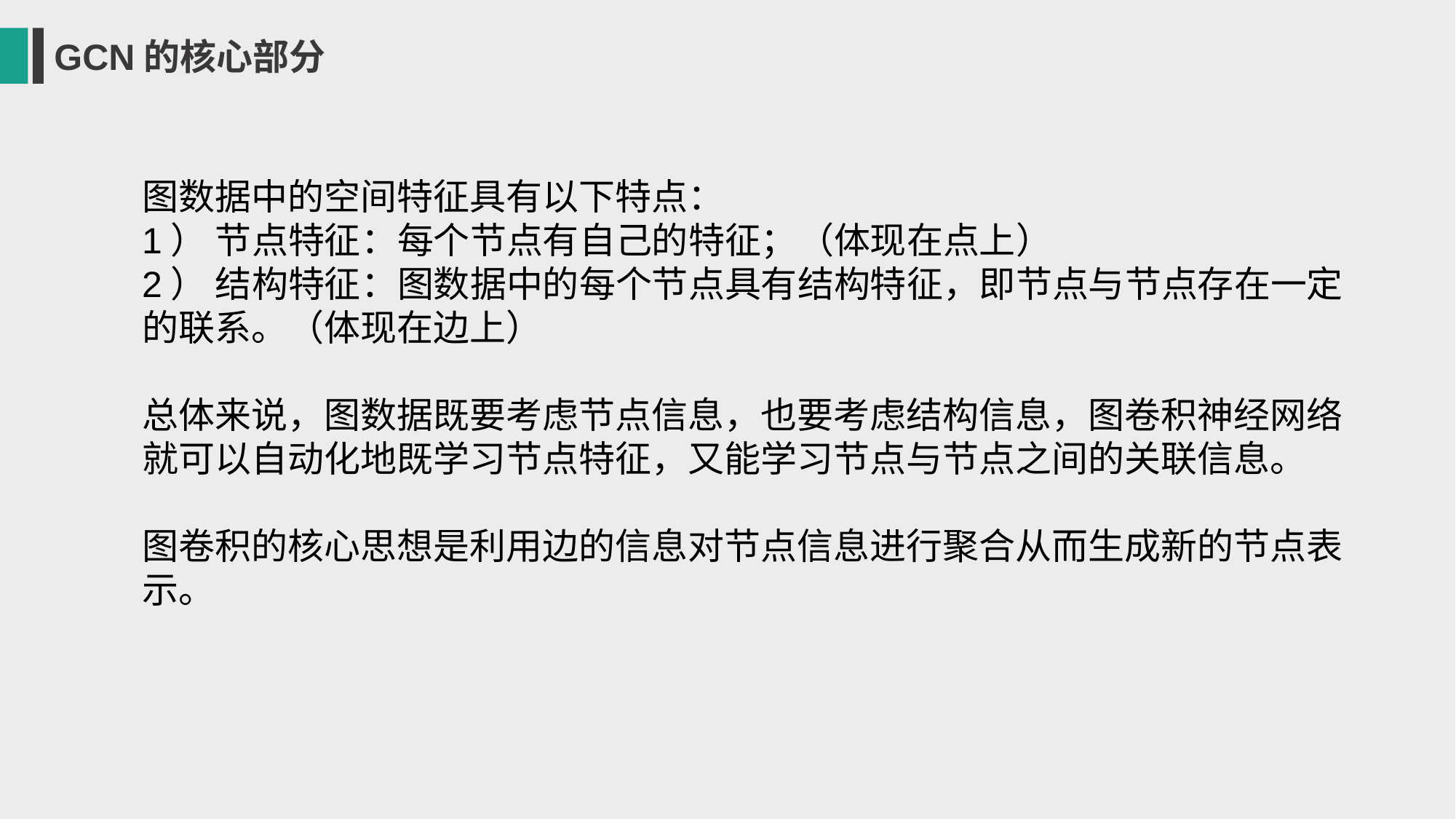

GCN的核心部分
图数据中的空间特征具有以下特点：
1） 节点特征：每个节点有自己的特征；（体现在点上）
2） 结构特征：图数据中的每个节点具有结构特征，即节点与节点存在一定的联系。（体现在边上）

总体来说，图数据既要考虑节点信息，也要考虑结构信息，图卷积神经网络就可以自动化地既学习节点特征，又能学习节点与节点之间的关联信息。

图卷积的核心思想是利用边的信息对节点信息进行聚合从而生成新的节点表示。